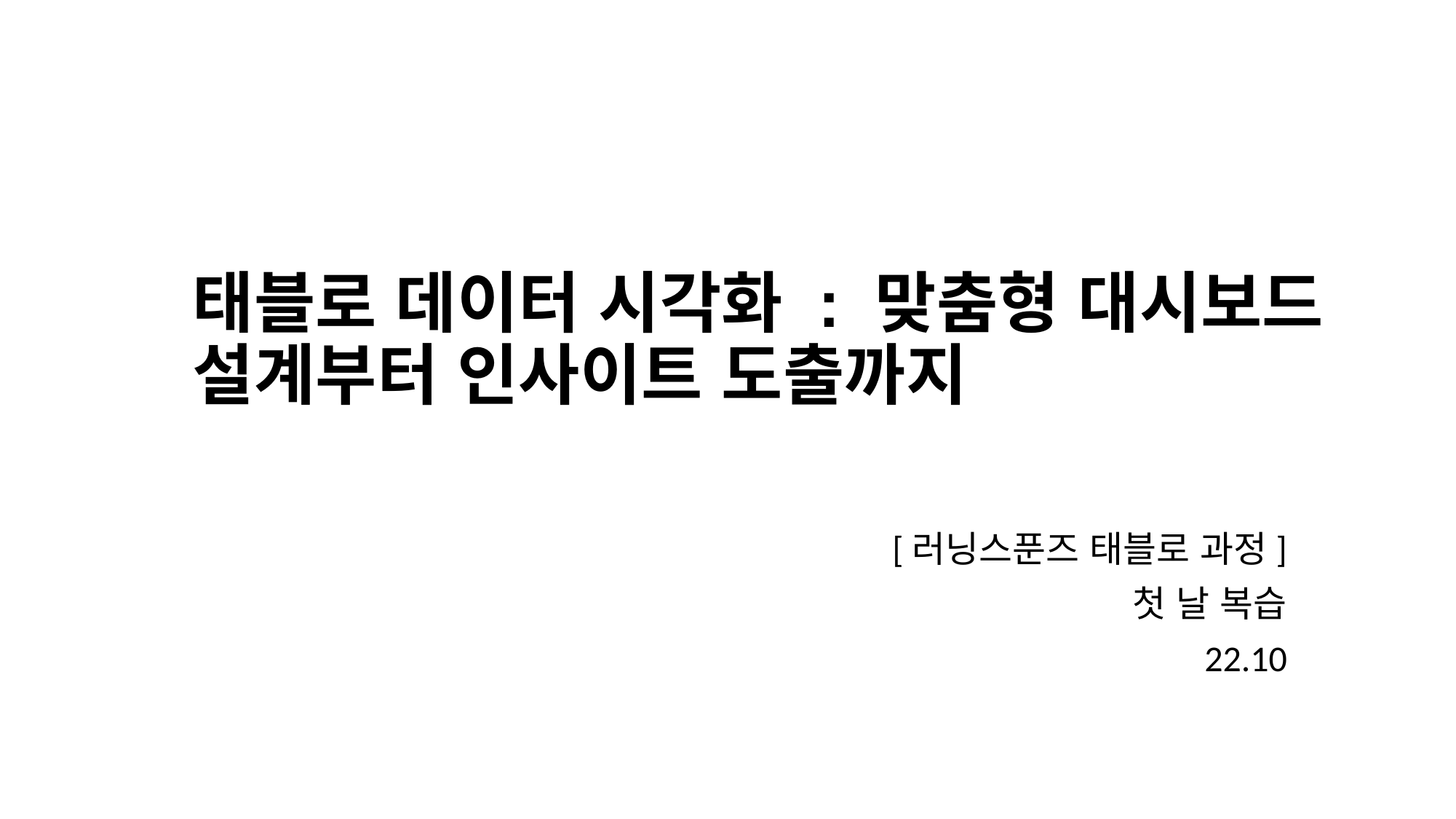

# 태블로 데이터 시각화 : 맞춤형 대시보드 설계부터 인사이트 도출까지
[러닝스푼즈 태블로 과정]
첫 날 복습
22.10